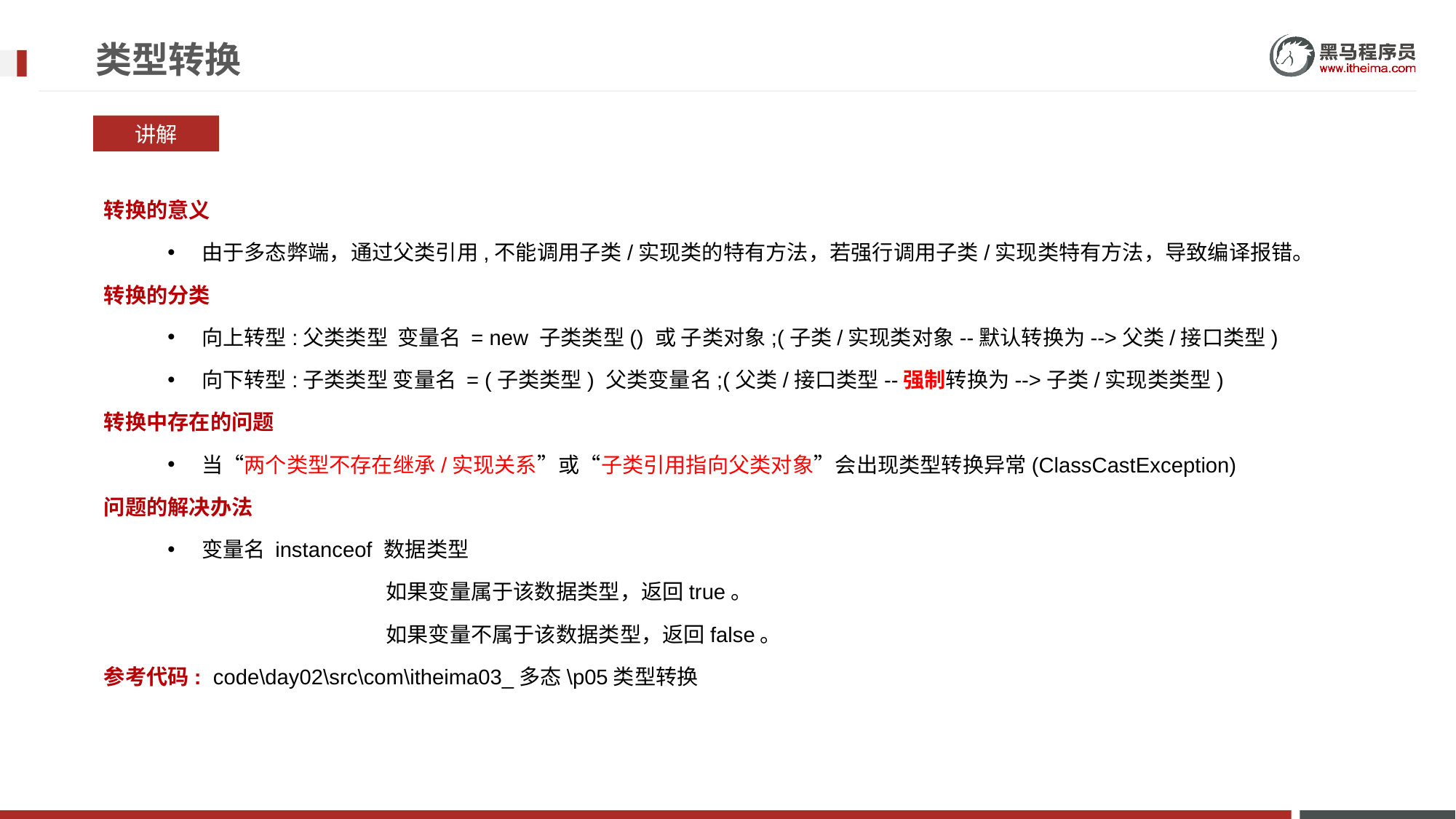

# 类型转换
讲解
转换的意义
由于多态弊端，通过父类引用,不能调用子类/实现类的特有方法，若强行调用子类/实现类特有方法，导致编译报错。
转换的分类
向上转型:父类类型  变量名 = new 子类类型() 或 子类对象;(子类/实现类对象--默认转换为-->父类/接口类型)
向下转型:子类类型 变量名 = (子类类型) 父类变量名;(父类/接口类型--强制转换为-->子类/实现类类型)
转换中存在的问题
当“两个类型不存在继承/实现关系”或“子类引用指向父类对象”会出现类型转换异常(ClassCastException)
问题的解决办法
变量名 instanceof 数据类型
		如果变量属于该数据类型，返回true。
		如果变量不属于该数据类型，返回false。
参考代码:	code\day02\src\com\itheima03_多态\p05类型转换